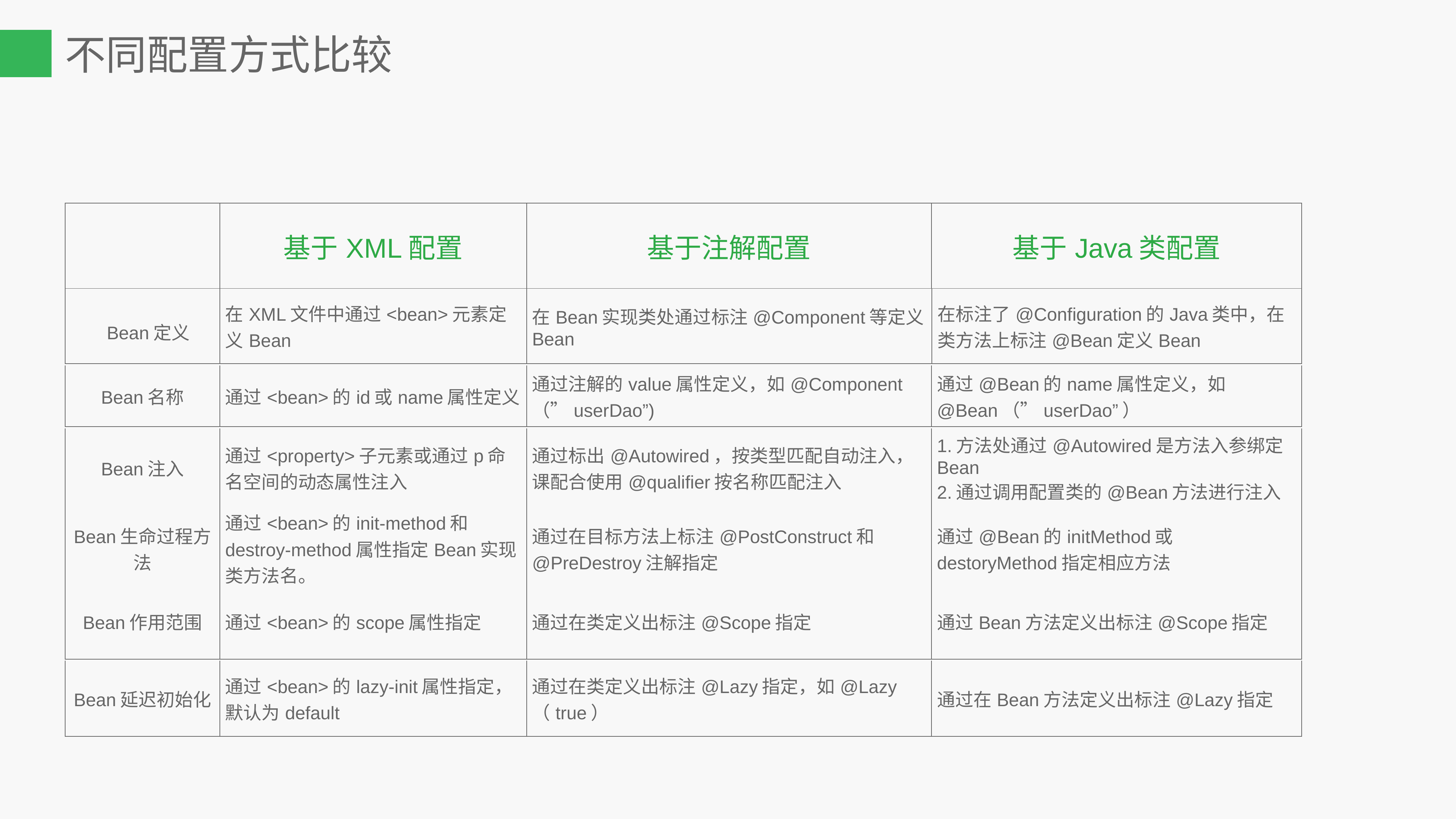

不同配置方式比较

|  | 基于XML配置 | 基于注解配置 | 基于Java类配置 |
| --- | --- | --- | --- |
| Bean定义 | 在XML文件中通过<bean>元素定义Bean | 在Bean实现类处通过标注@Component等定义Bean | 在标注了@Configuration的Java类中，在类方法上标注@Bean定义Bean |
| --- | --- | --- | --- |
| Bean名称 | 通过<bean>的id或name属性定义 | 通过注解的value属性定义，如@Component（”userDao”) | 通过@Bean的name属性定义，如@Bean（”userDao”） |
| --- | --- | --- | --- |
| Bean注入 | 通过<property>子元素或通过p命名空间的动态属性注入 | 通过标出@Autowired，按类型匹配自动注入，课配合使用@qualifier按名称匹配注入 | 1.方法处通过@Autowired是方法入参绑定Bean 2.通过调用配置类的@Bean方法进行注入 |
| --- | --- | --- | --- |
| Bean生命过程方法 | 通过<bean>的init-method和destroy-method属性指定Bean实现类方法名。 | 通过在目标方法上标注@PostConstruct和@PreDestroy注解指定 | 通过@Bean的initMethod或destoryMethod指定相应方法 |
| --- | --- | --- | --- |
| Bean作用范围 | 通过<bean>的scope属性指定 | 通过在类定义出标注@Scope指定 | 通过Bean方法定义出标注@Scope指定 |
| --- | --- | --- | --- |
| Bean延迟初始化 | 通过<bean>的lazy-init属性指定，默认为default | 通过在类定义出标注@Lazy指定，如@Lazy（true） | 通过在Bean方法定义出标注@Lazy指定 |
| --- | --- | --- | --- |